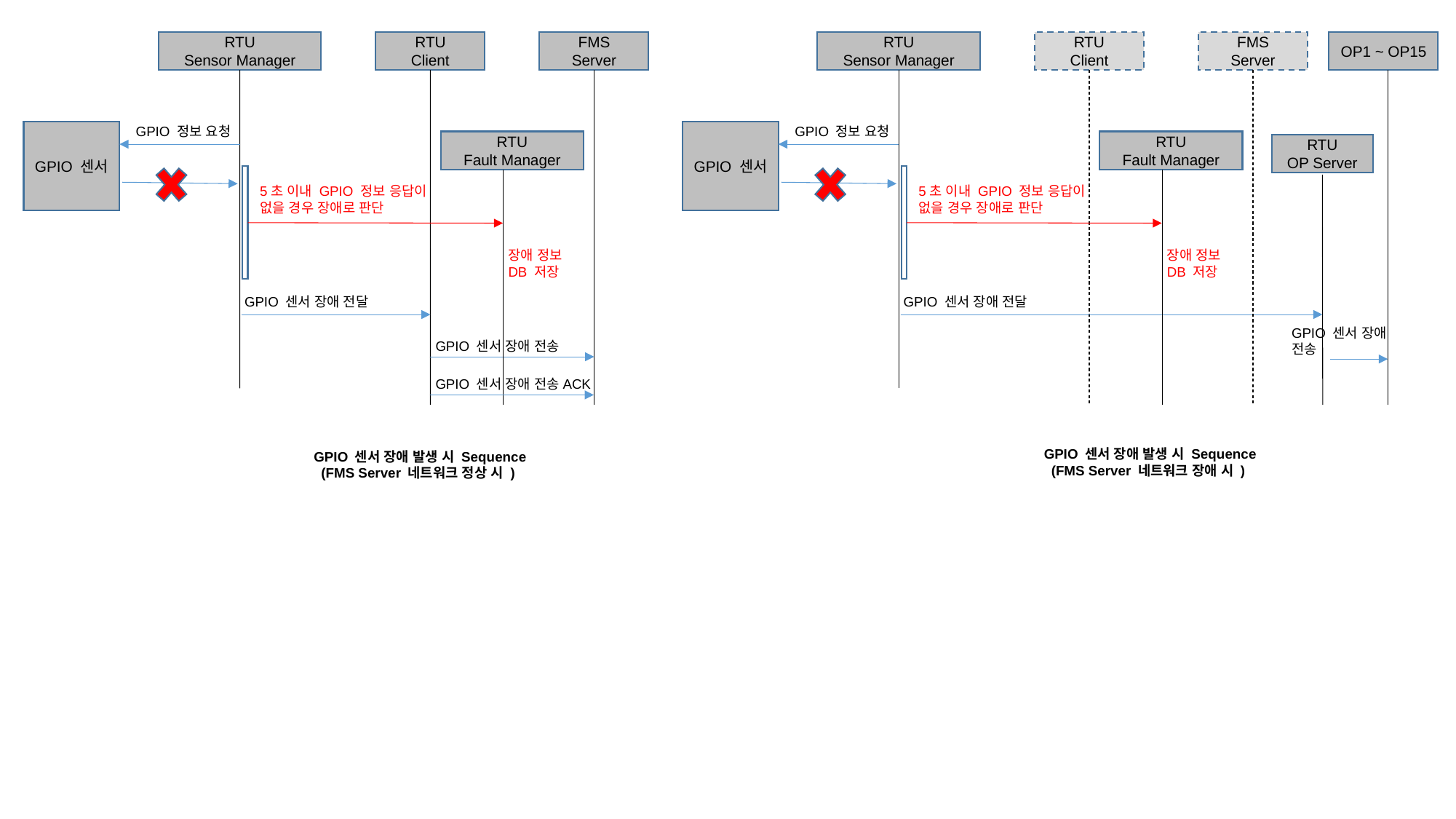

RTU
Sensor Manager
RTU
Client
FMS
Server
RTU
Sensor Manager
RTU
Client
FMS
Server
OP1 ~ OP15
GPIO 정보 요청
GPIO 정보 요청
GPIO 센서
GPIO 센서
RTU
Fault Manager
RTU
Fault Manager
RTU
OP Server

5초 이내 GPIO 정보 응답이  없을 경우 장애로 판단
5초 이내 GPIO 정보 응답이  없을 경우 장애로 판단
장애 정보
DB 저장
장애 정보
DB 저장
GPIO 센서 장애 전달
GPIO 센서 장애 전달
GPIO 센서 장애 전송
GPIO 센서 장애 전송
GPIO 센서 장애 전송ACK
GPIO 센서 장애 발생 시 Sequence
(FMS Server 네트워크 장애 시 )
GPIO 센서 장애 발생 시 Sequence
(FMS Server 네트워크 정상 시 )